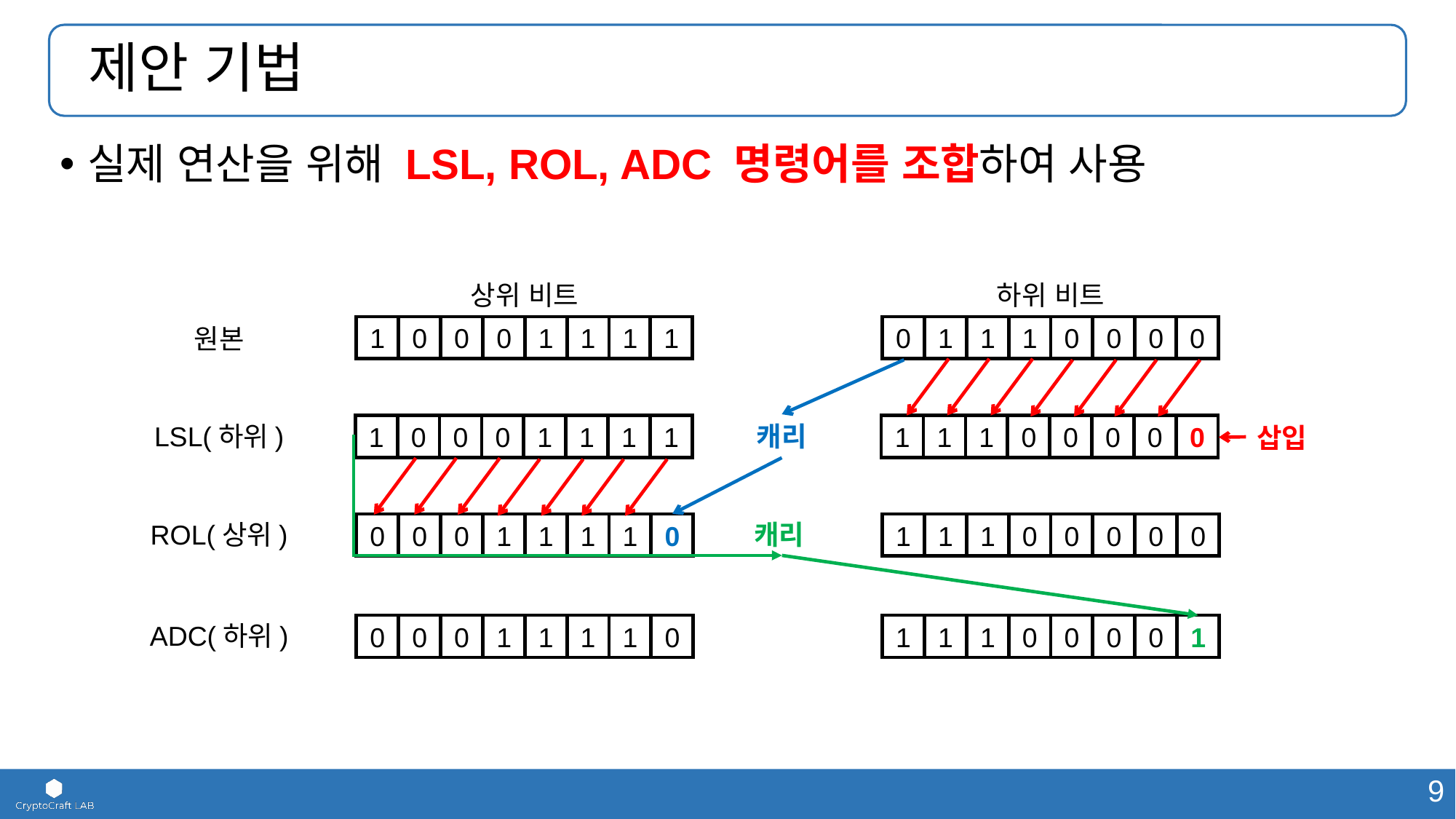

# 제안 기법
실제 연산을 위해 LSL, ROL, ADC 명령어를 조합하여 사용
상위 비트
하위 비트
원본
1
0
0
0
1
1
1
1
0
1
1
1
0
0
0
0
캐리
LSL(하위)
삽입
1
0
0
0
1
1
1
1
1
1
1
0
0
0
0
0
캐리
ROL(상위)
0
0
0
1
1
1
1
0
1
1
1
0
0
0
0
0
ADC(하위)
0
0
0
1
1
1
1
0
1
1
1
0
0
0
0
1